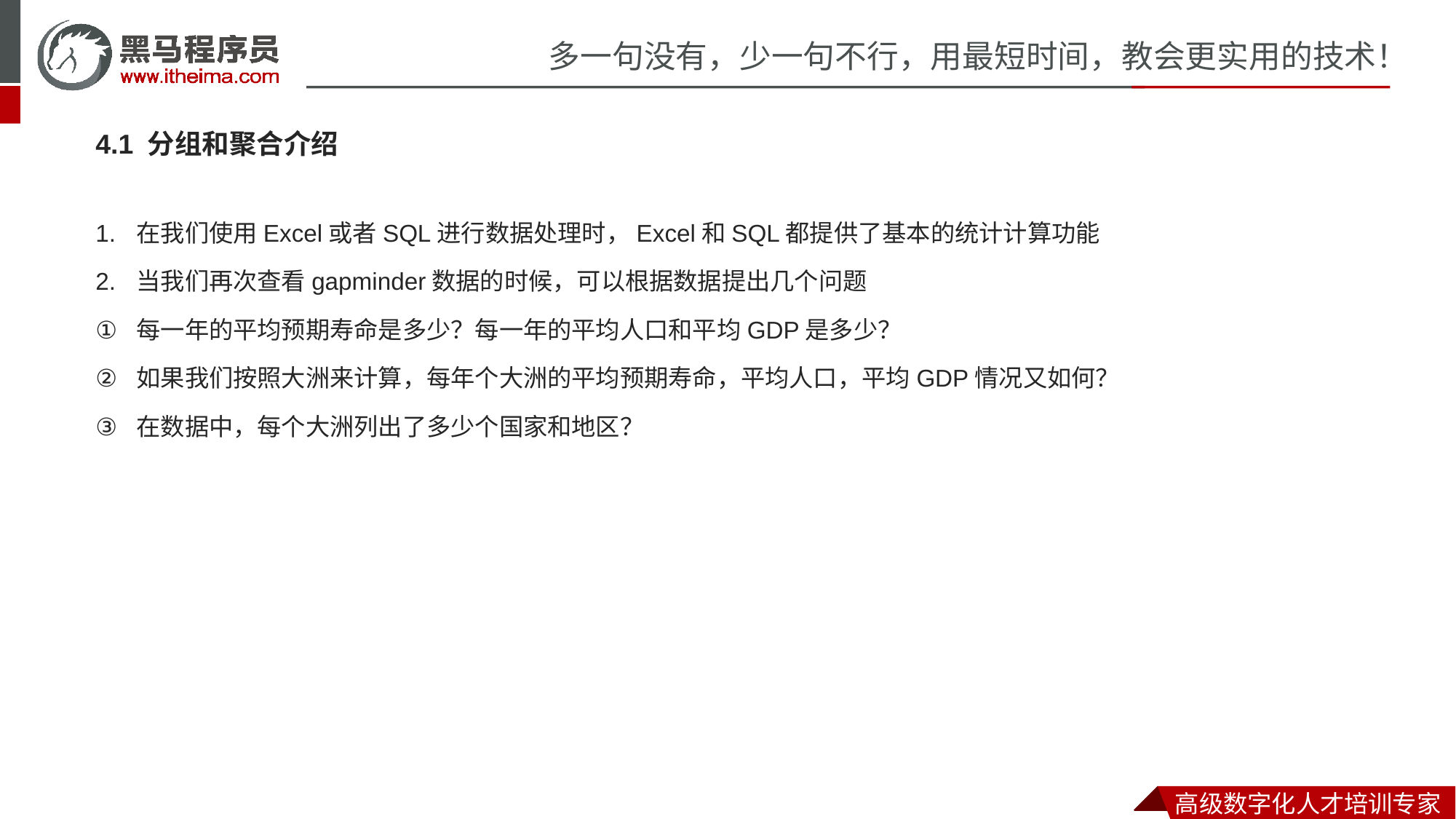

4.1 分组和聚合介绍
在我们使用Excel或者SQL进行数据处理时，Excel和SQL都提供了基本的统计计算功能
当我们再次查看gapminder数据的时候，可以根据数据提出几个问题
每一年的平均预期寿命是多少？每一年的平均人口和平均GDP是多少？
如果我们按照大洲来计算，每年个大洲的平均预期寿命，平均人口，平均GDP情况又如何？
在数据中，每个大洲列出了多少个国家和地区？